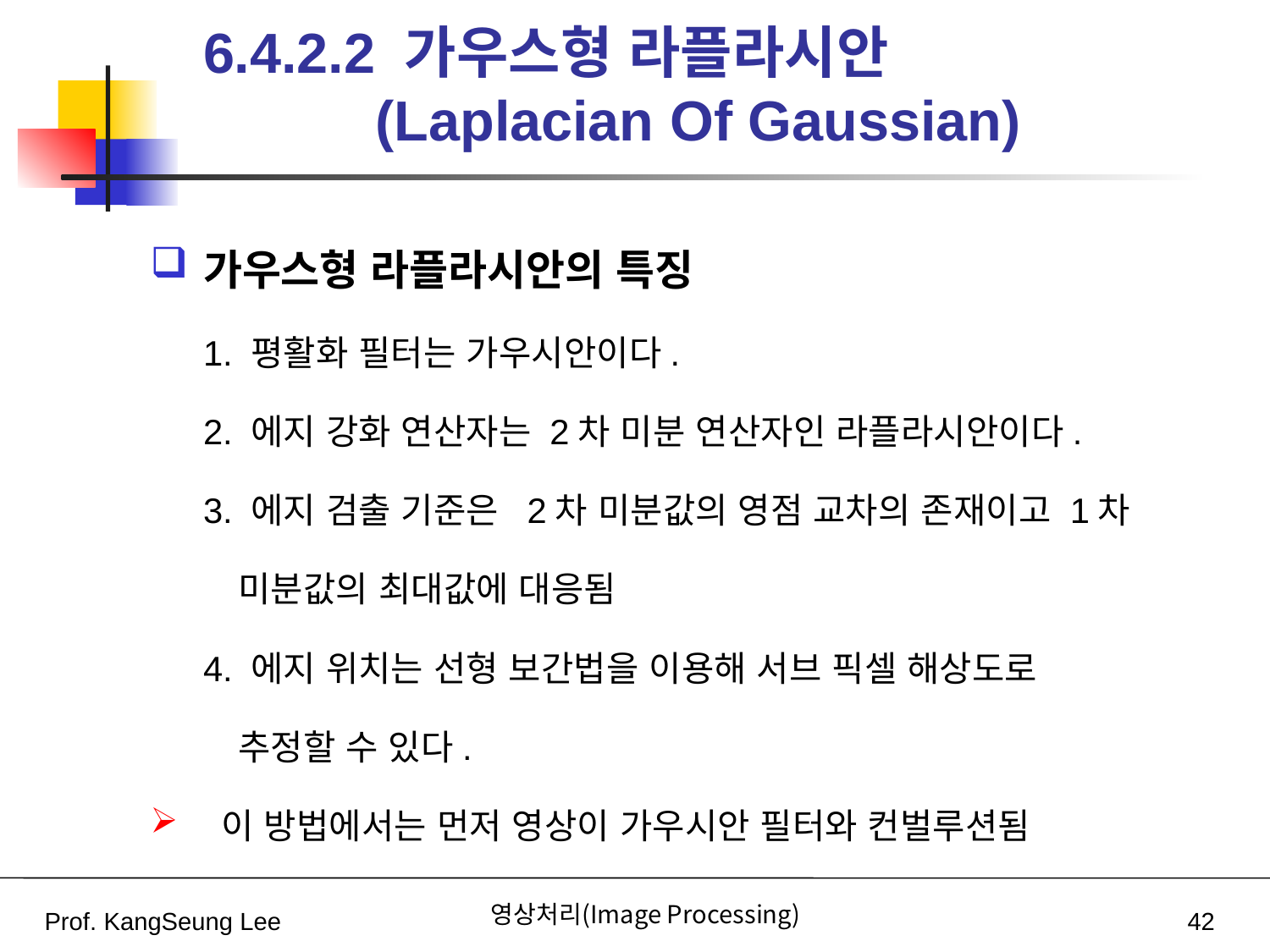

# 6.4.2.2 가우스형 라플라시안 (Laplacian Of Gaussian)
가우스형 라플라시안의 특징
	1. 평활화 필터는 가우시안이다.
	2. 에지 강화 연산자는 2차 미분 연산자인 라플라시안이다.
	3. 에지 검출 기준은  2차 미분값의 영점 교차의 존재이고 1차
        미분값의 최대값에 대응됨
	4. 에지 위치는 선형 보간법을 이용해 서브 픽셀 해상도로
        추정할 수 있다.
 이 방법에서는 먼저 영상이 가우시안 필터와 컨벌루션됨
Prof. KangSeung Lee
영상처리(Image Processing)
42